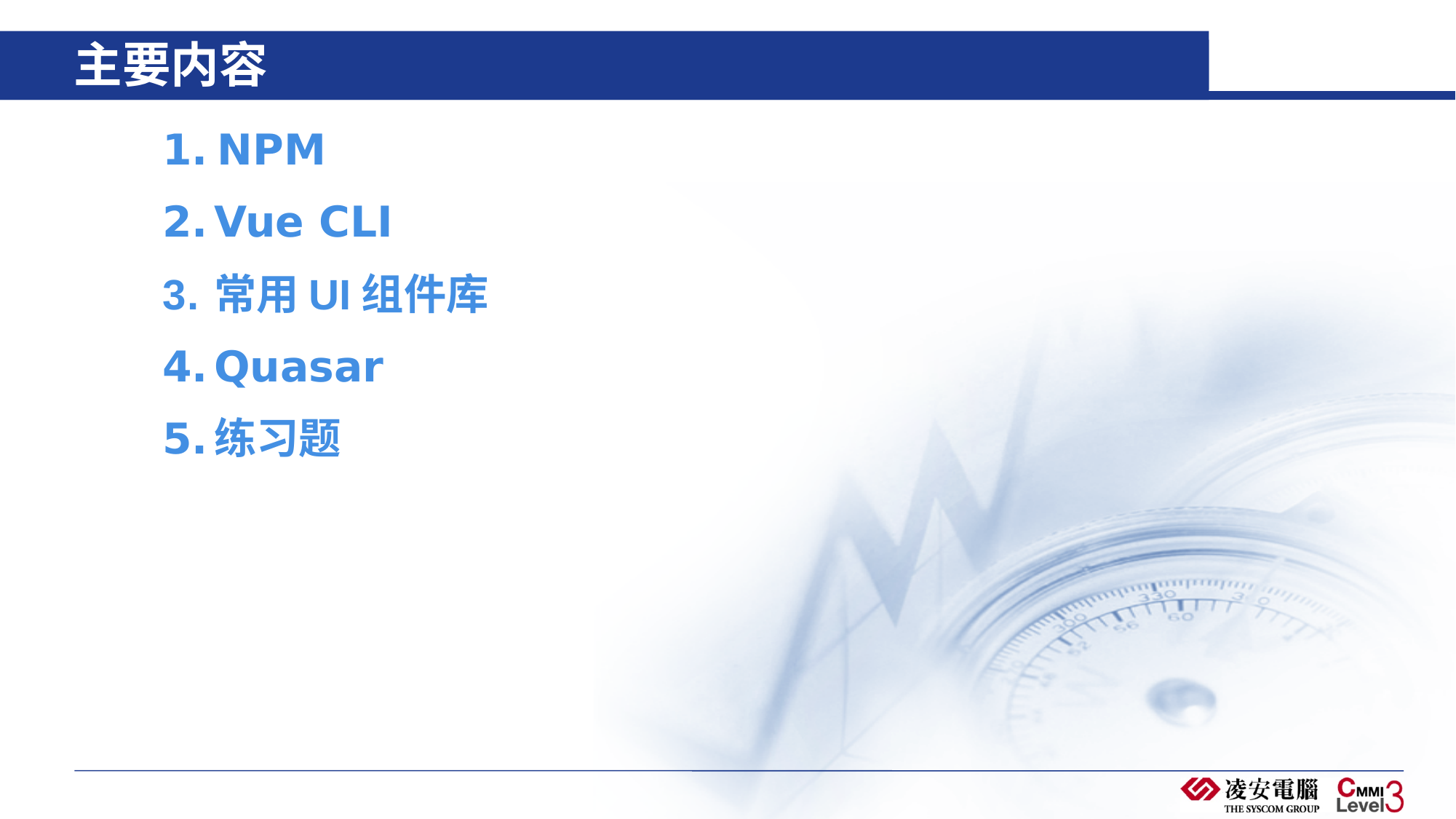

# 主要内容
NPM
Vue CLI
常用UI组件库
Quasar
练习题